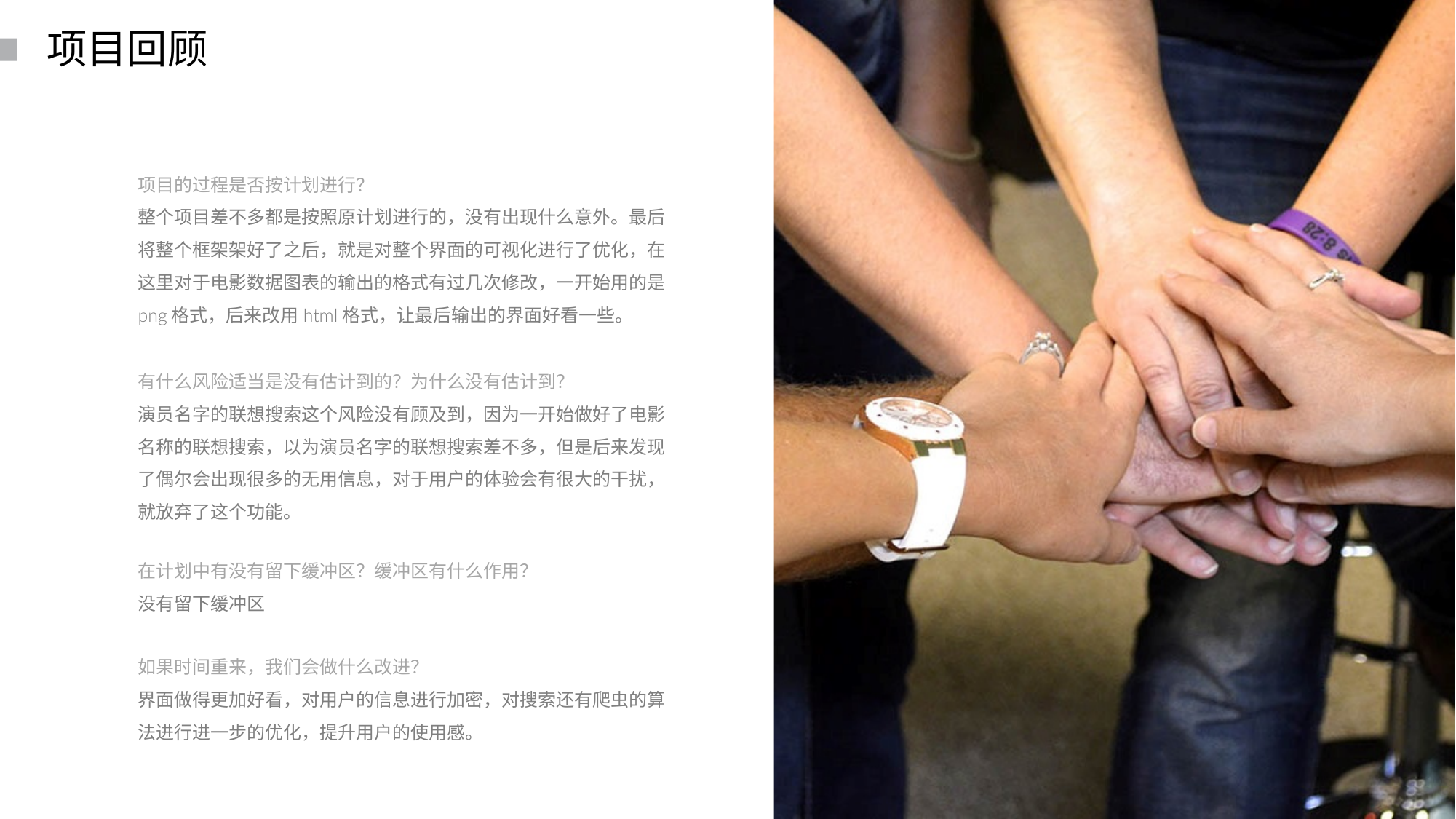

读书派booklist免费出品
禁止任何二次分享、售卖
本人法律专业，请勿以身试法
读书派booklist免费出品
这部分内容不影响PPT播放
尊重原创，请勿以身试法，二次分享或倒卖

项目回顾

项目的过程是否按计划进行？
整个项目差不多都是按照原计划进行的，没有出现什么意外。最后将整个框架架好了之后，就是对整个界面的可视化进行了优化，在这里对于电影数据图表的输出的格式有过几次修改，一开始用的是png格式，后来改用html格式，让最后输出的界面好看一些。

有什么风险适当是没有估计到的？为什么没有估计到？
演员名字的联想搜索这个风险没有顾及到，因为一开始做好了电影名称的联想搜索，以为演员名字的联想搜索差不多，但是后来发现了偶尔会出现很多的无用信息，对于用户的体验会有很大的干扰，就放弃了这个功能。
在计划中有没有留下缓冲区？缓冲区有什么作用？
没有留下缓冲区
如果时间重来，我们会做什么改进？
界面做得更加好看，对用户的信息进行加密，对搜索还有爬虫的算法进行进一步的优化，提升用户的使用感。

读书派booklist免费出品
禁止任何二次分享、售卖
本人法律专业，请勿以身试法
读书派booklist免费出品
这部分内容不影响PPT播放
尊重原创，请勿以身试法，二次分享或倒卖